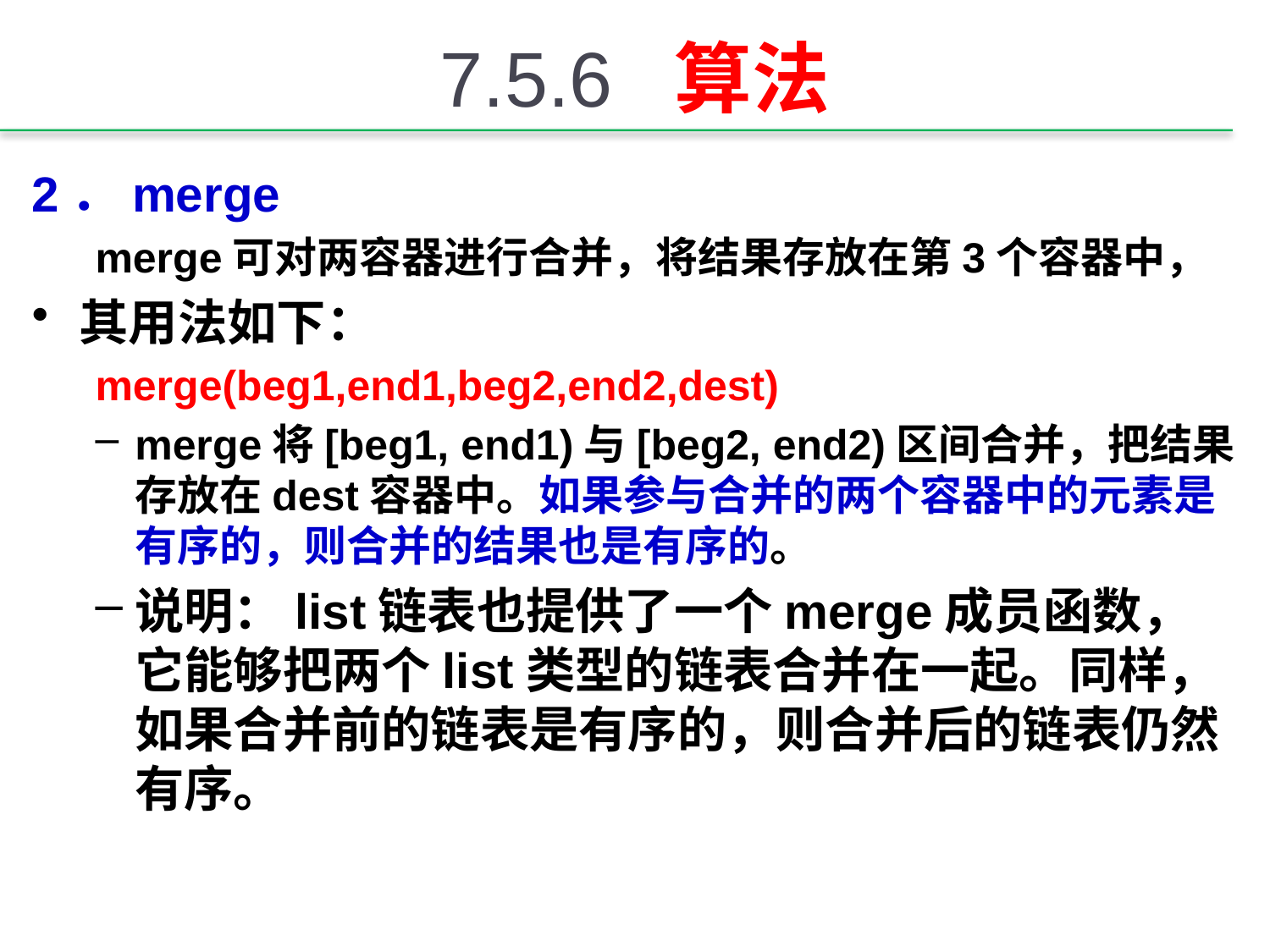

# 7.5.6  算法
2．merge
merge可对两容器进行合并，将结果存放在第3个容器中，
其用法如下：
merge(beg1,end1,beg2,end2,dest)
merge将[beg1, end1)与[beg2, end2)区间合并，把结果存放在dest容器中。如果参与合并的两个容器中的元素是有序的，则合并的结果也是有序的。
说明：list链表也提供了一个merge成员函数，它能够把两个list类型的链表合并在一起。同样，如果合并前的链表是有序的，则合并后的链表仍然有序。